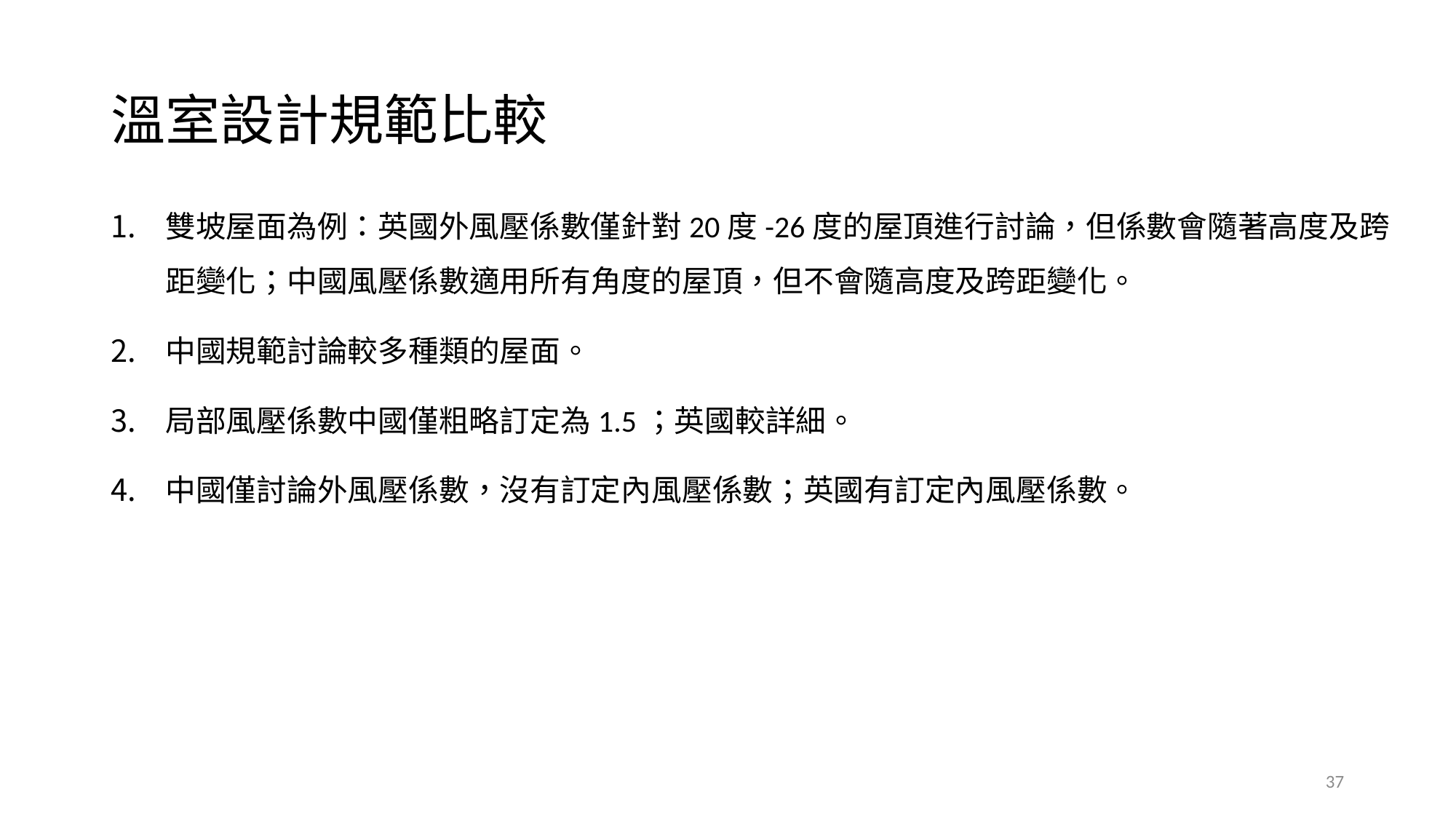

# 溫室設計規範比較
雙坡屋面為例：英國外風壓係數僅針對20度-26度的屋頂進行討論，但係數會隨著高度及跨距變化；中國風壓係數適用所有角度的屋頂，但不會隨高度及跨距變化。
中國規範討論較多種類的屋面。
局部風壓係數中國僅粗略訂定為1.5；英國較詳細。
中國僅討論外風壓係數，沒有訂定內風壓係數；英國有訂定內風壓係數。

37